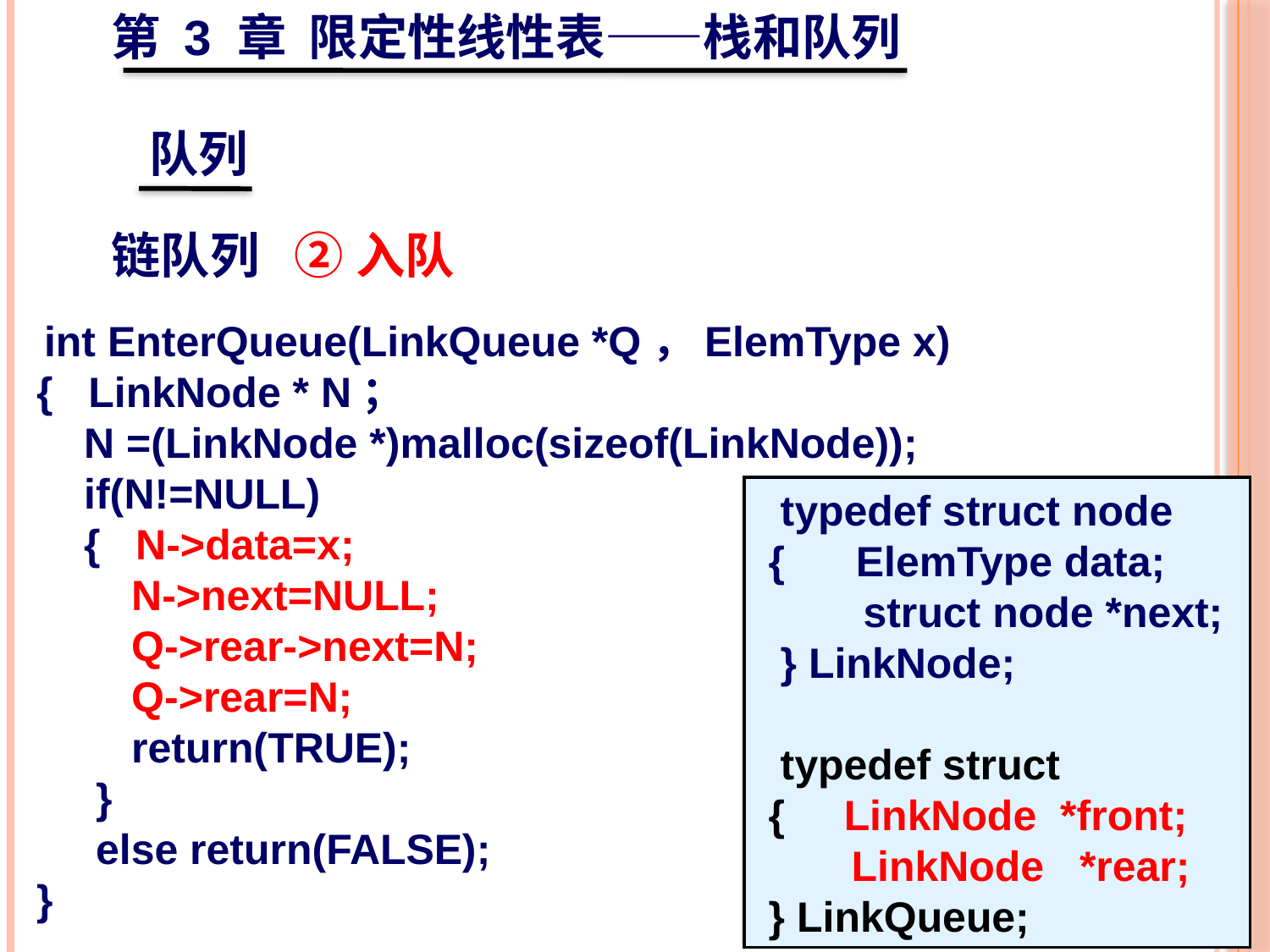

第 3 章  限定性线性表——栈和队列
队列
链队列
②入队
  int EnterQueue(LinkQueue *Q，ElemType x)
 {   LinkNode * N；
     N =(LinkNode *)malloc(sizeof(LinkNode));
     if(N!=NULL)
     {   N->data=x;
         N->next=NULL;
         Q->rear->next=N;
         Q->rear=N;
         return(TRUE);
      }
      else return(FALSE);
 }
  typedef struct node
 {      ElemType data;
         struct node *next;
  } LinkNode;

  typedef struct
 {     LinkNode  *front;
        LinkNode   *rear;
 } LinkQueue;
45